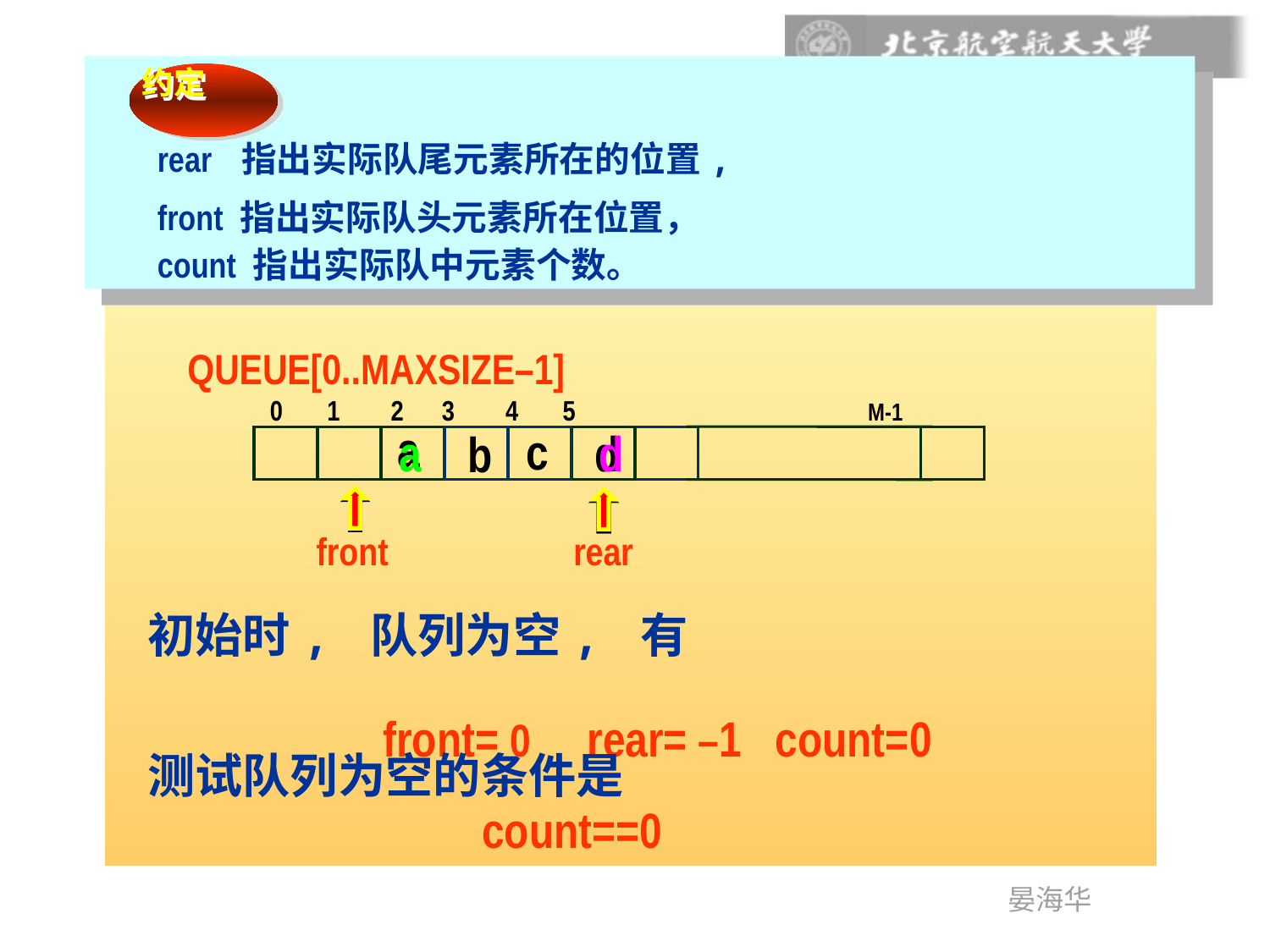

约定

rear 指出实际队尾元素所在的位置,
front 指出实际队头元素所在位置，
count 指出实际队中元素个数。
QUEUE[0..MAXSIZE–1]
             0       1        2      3        4       5                                              M-1
a
c
d
b

a
d

front

rear
初始时, 队列为空, 有
                     front= 0     rear= –1   count=0
测试队列为空的条件是
                               count==0